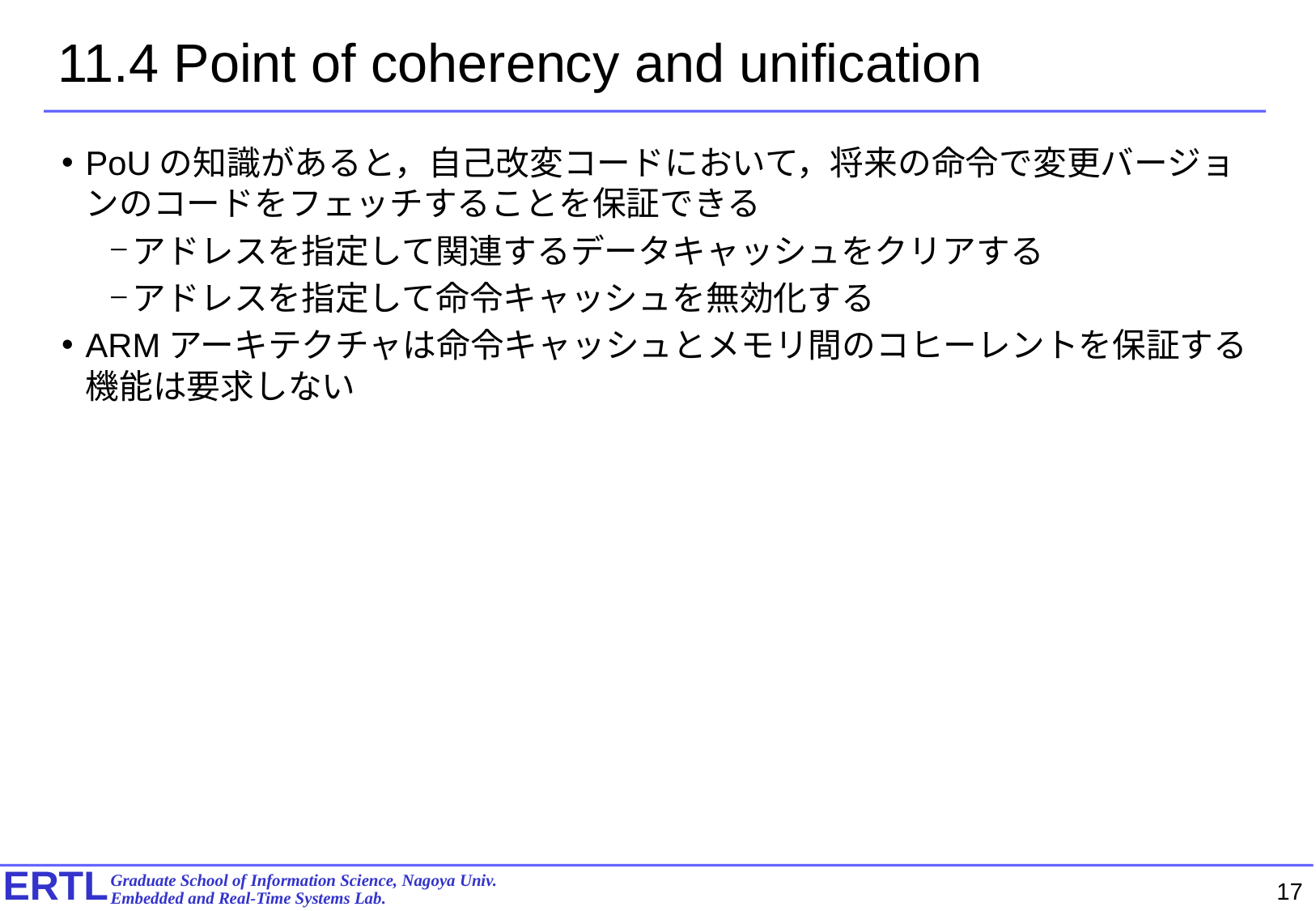

# 11.4 Point of coherency and unification
PoUの知識があると，自己改変コードにおいて，将来の命令で変更バージョンのコードをフェッチすることを保証できる
アドレスを指定して関連するデータキャッシュをクリアする
アドレスを指定して命令キャッシュを無効化する
ARMアーキテクチャは命令キャッシュとメモリ間のコヒーレントを保証する機能は要求しない
17